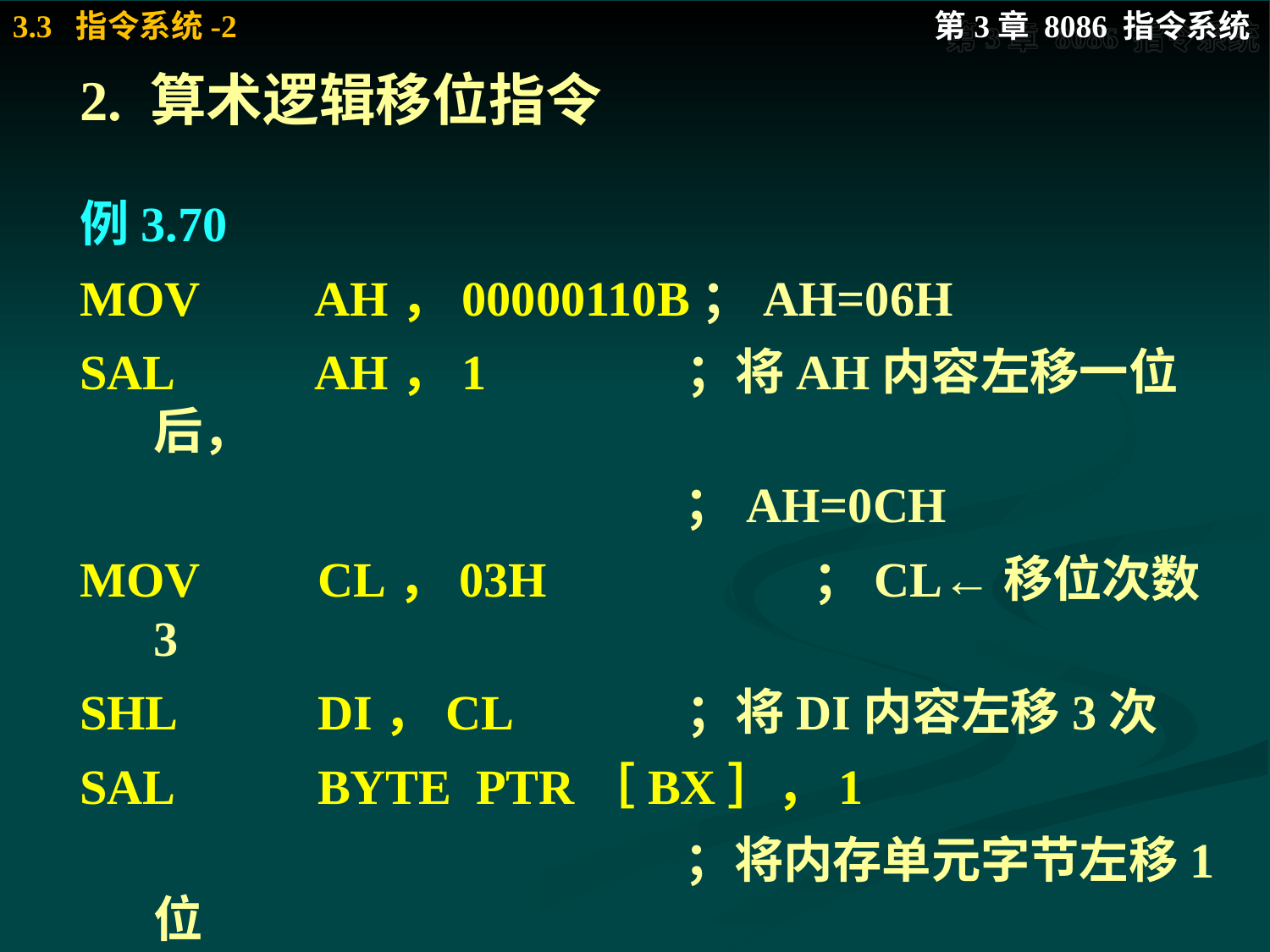

# 2. 算术逻辑移位指令
例3.70
MOV	   AH，00000110B；AH=06H
SAL	   AH，1		 ；将AH内容左移一位后，
					 ；AH=0CH
MOV	   CL，03H		 ；CL←移位次数3
SHL	   DI，CL		 ；将DI内容左移3次
SAL	   BYTE  PTR［BX］，1
					 ；将内存单元字节左移1位